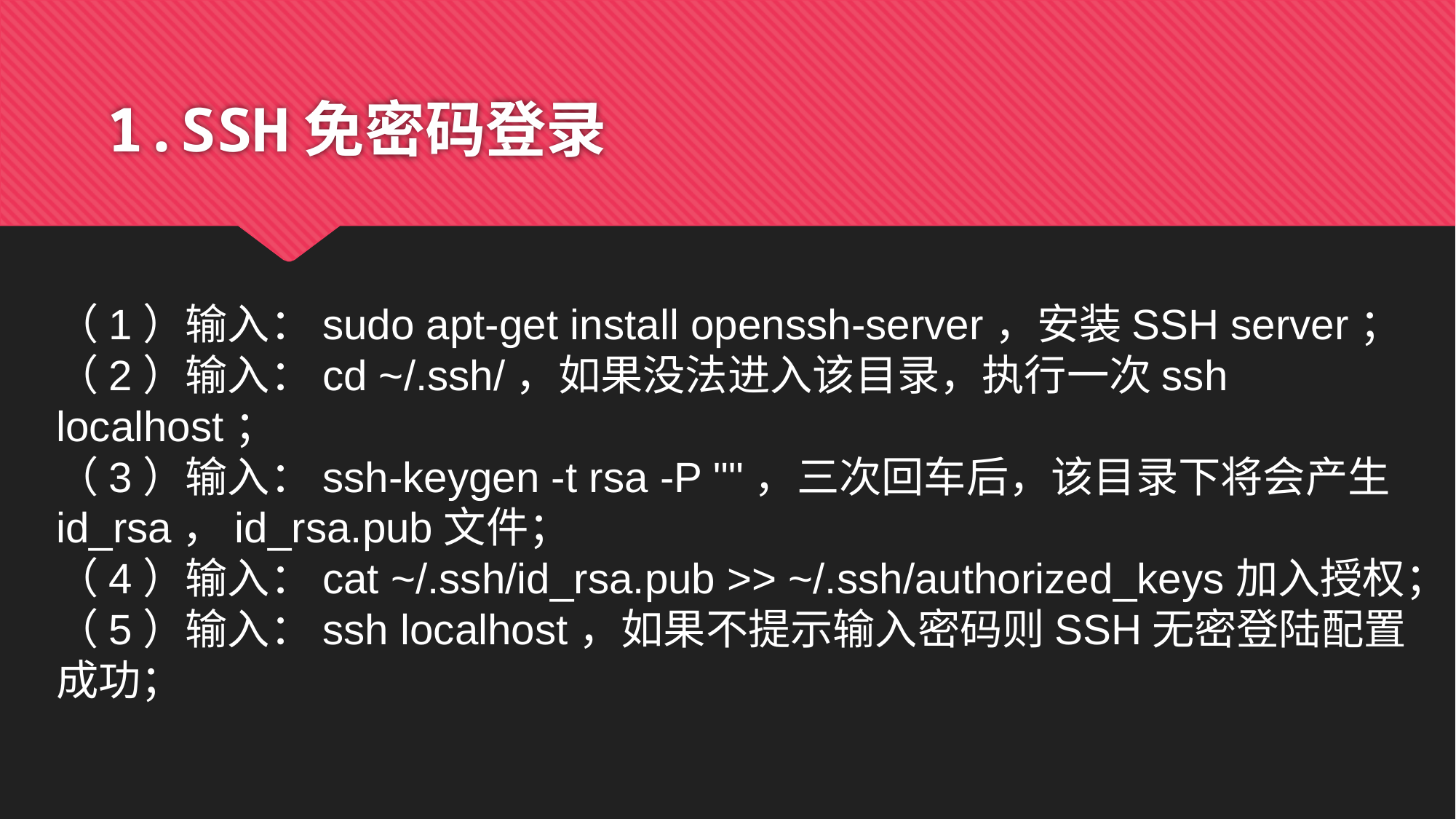

# 1.SSH免密码登录
（1）输入：sudo apt-get install openssh-server，安装SSH server；
（2）输入：cd ~/.ssh/，如果没法进入该目录，执行一次ssh localhost；
（3）输入：ssh-keygen -t rsa -P ""，三次回车后，该目录下将会产生id_rsa，id_rsa.pub文件；
（4）输入：cat ~/.ssh/id_rsa.pub >> ~/.ssh/authorized_keys加入授权；
（5）输入：ssh localhost，如果不提示输入密码则SSH无密登陆配置成功；